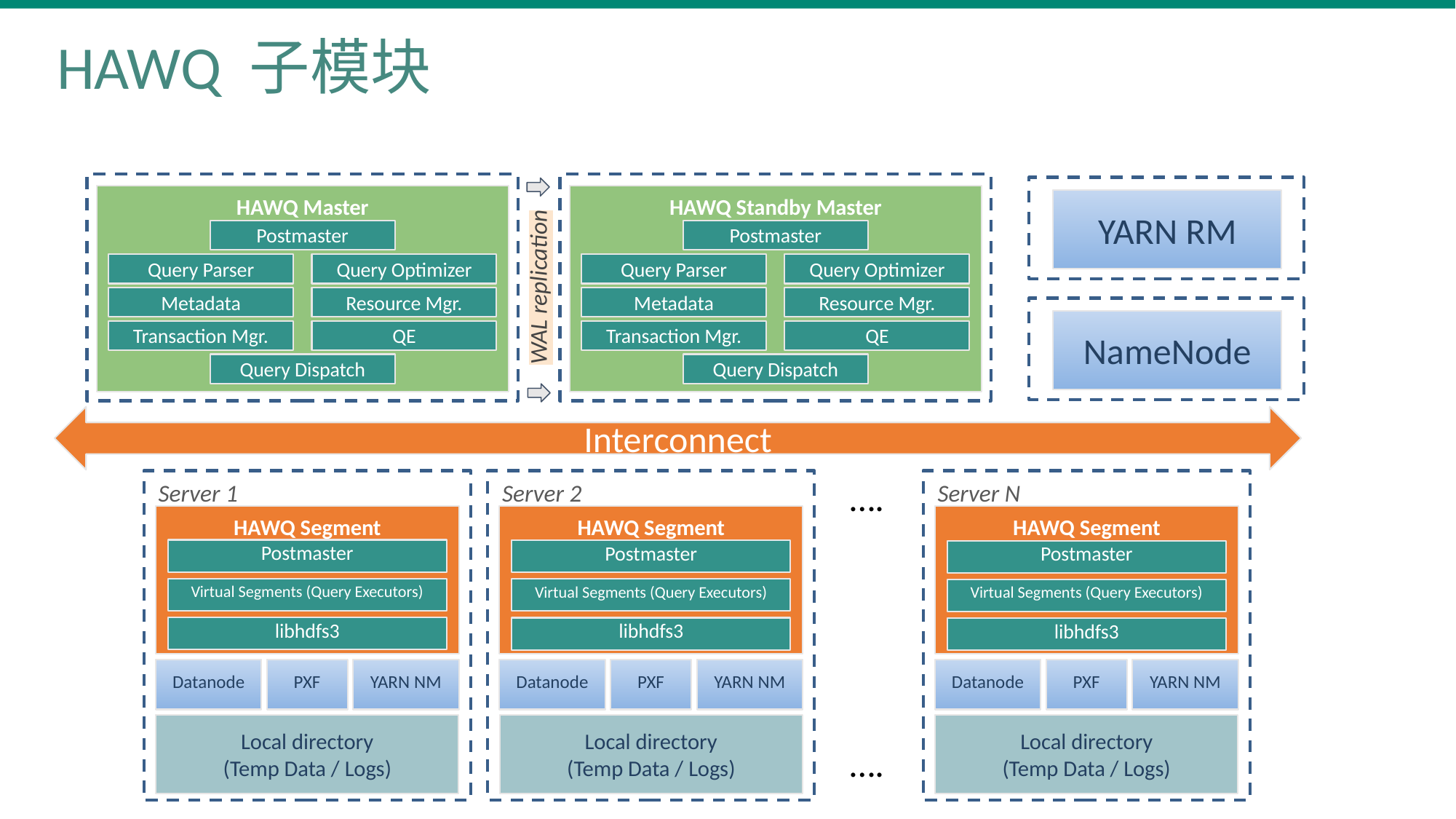

HAWQ 子模块

HAWQ Master
HAWQ Standby Master
YARN RM
Postmaster
Postmaster
WAL replication
Query Parser
Query Optimizer
Query Parser
Query Optimizer
Metadata
Resource Mgr.
Metadata
Resource Mgr.

NameNode
Transaction Mgr.
QE
Transaction Mgr.
QE
Query Dispatch
Query Dispatch

Interconnect
….
Server N
Server 2
Server 1
HAWQ Segment
HAWQ Segment
HAWQ Segment
Postmaster
Postmaster
Postmaster
Virtual Segments (Query Executors)
Virtual Segments (Query Executors)
Virtual Segments (Query Executors)
libhdfs3
libhdfs3
libhdfs3
YARN NM
YARN NM
YARN NM
PXF
PXF
PXF
Datanode
Datanode
Datanode
Local directory
(Temp Data / Logs)
Local directory
(Temp Data / Logs)
Local directory
(Temp Data / Logs)
….